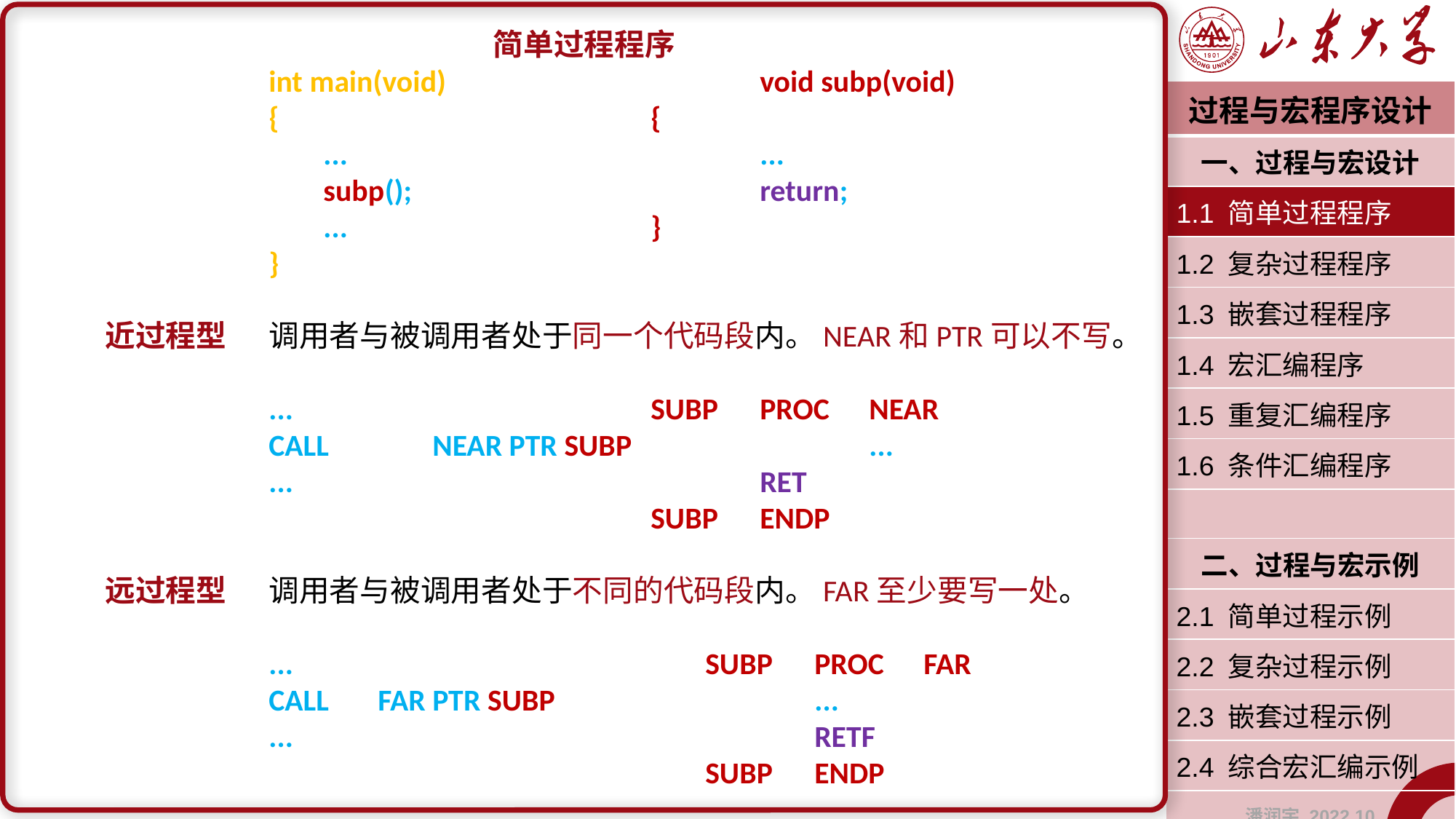

简单过程程序
int main(void)			void subp(void)
{				{
	...				...
	subp();				return;
	...			}
}

近过程型	调用者与被调用者处于同一个代码段内。NEAR和PTR可以不写。

...				SUBP	PROC	NEAR
CALL 	NEAR PTR SUBP			...
...					RET
				SUBP	ENDP

远过程型	调用者与被调用者处于不同的代码段内。FAR至少要写一处。

		...				SUBP	PROC	FAR
		CALL	FAR PTR SUBP			...
		...					RETF
						SUBP	ENDP
| 过程与宏程序设计 |
| --- |
| 一、过程与宏设计 |
| 1.1 简单过程程序 |
| 1.2 复杂过程程序 |
| 1.3 嵌套过程程序 |
| 1.4 宏汇编程序 |
| 1.5 重复汇编程序 |
| 1.6 条件汇编程序 |
|  |
| 二、过程与宏示例 |
| 2.1 简单过程示例 |
| 2.2 复杂过程示例 |
| 2.3 嵌套过程示例 |
| 2.4 综合宏汇编示例 |
| 潘润宇 2022.10 |